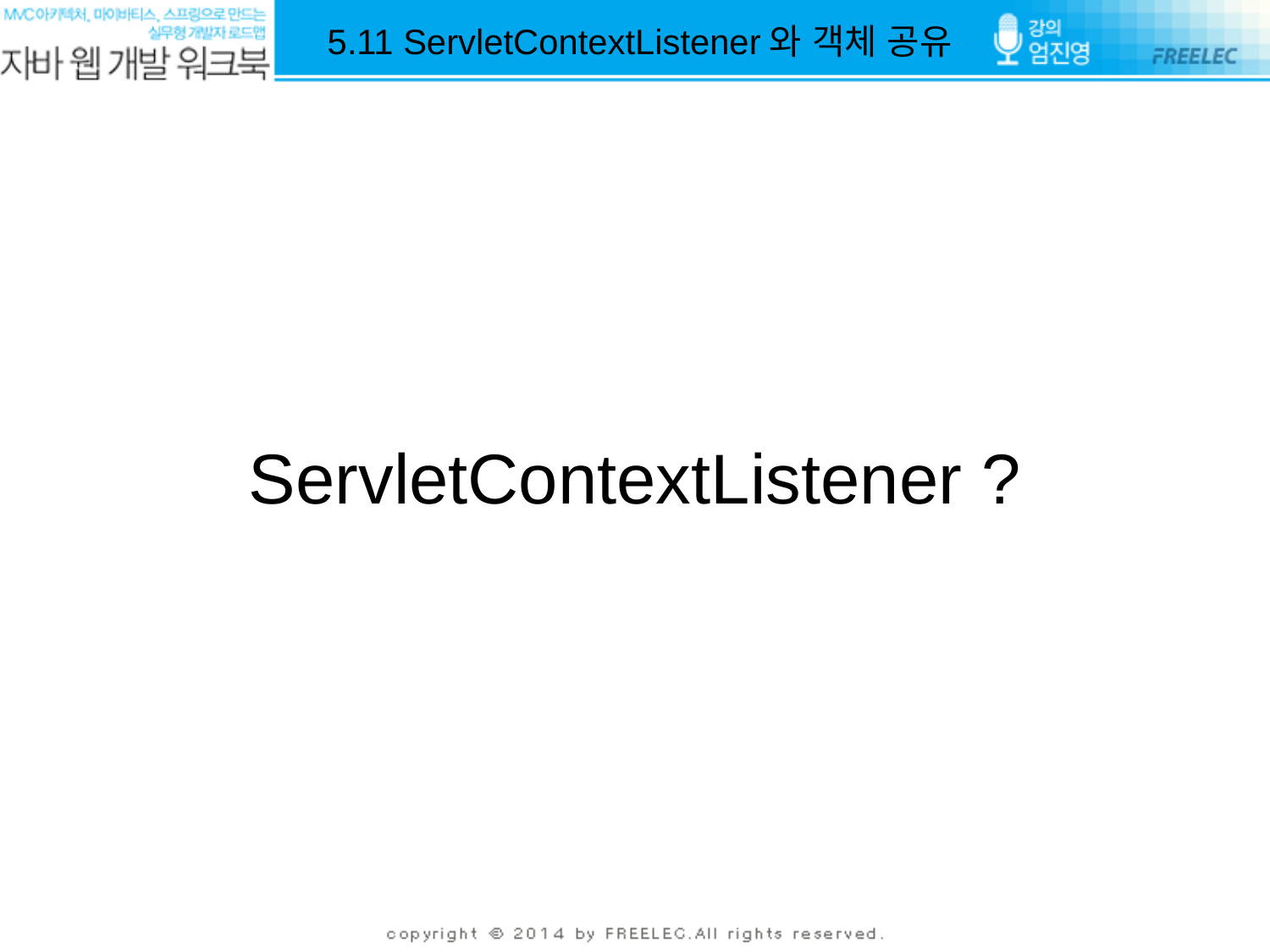

5.11 ServletContextListener와 객체 공유
# ServletContextListener ?